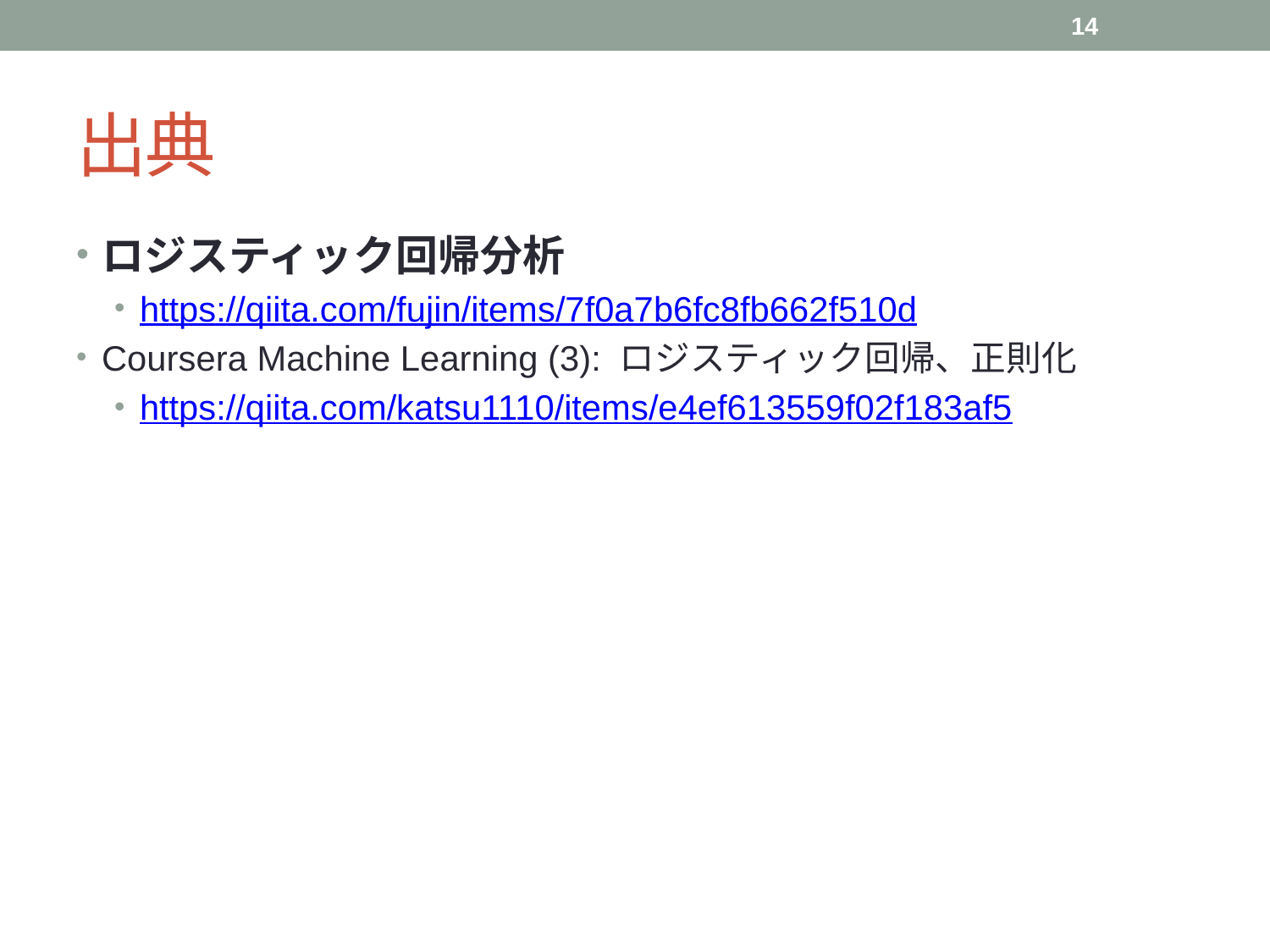

14
# 出典
ロジスティック回帰分析
https://qiita.com/fujin/items/7f0a7b6fc8fb662f510d
Coursera Machine Learning (3): ロジスティック回帰、正則化
https://qiita.com/katsu1110/items/e4ef613559f02f183af5